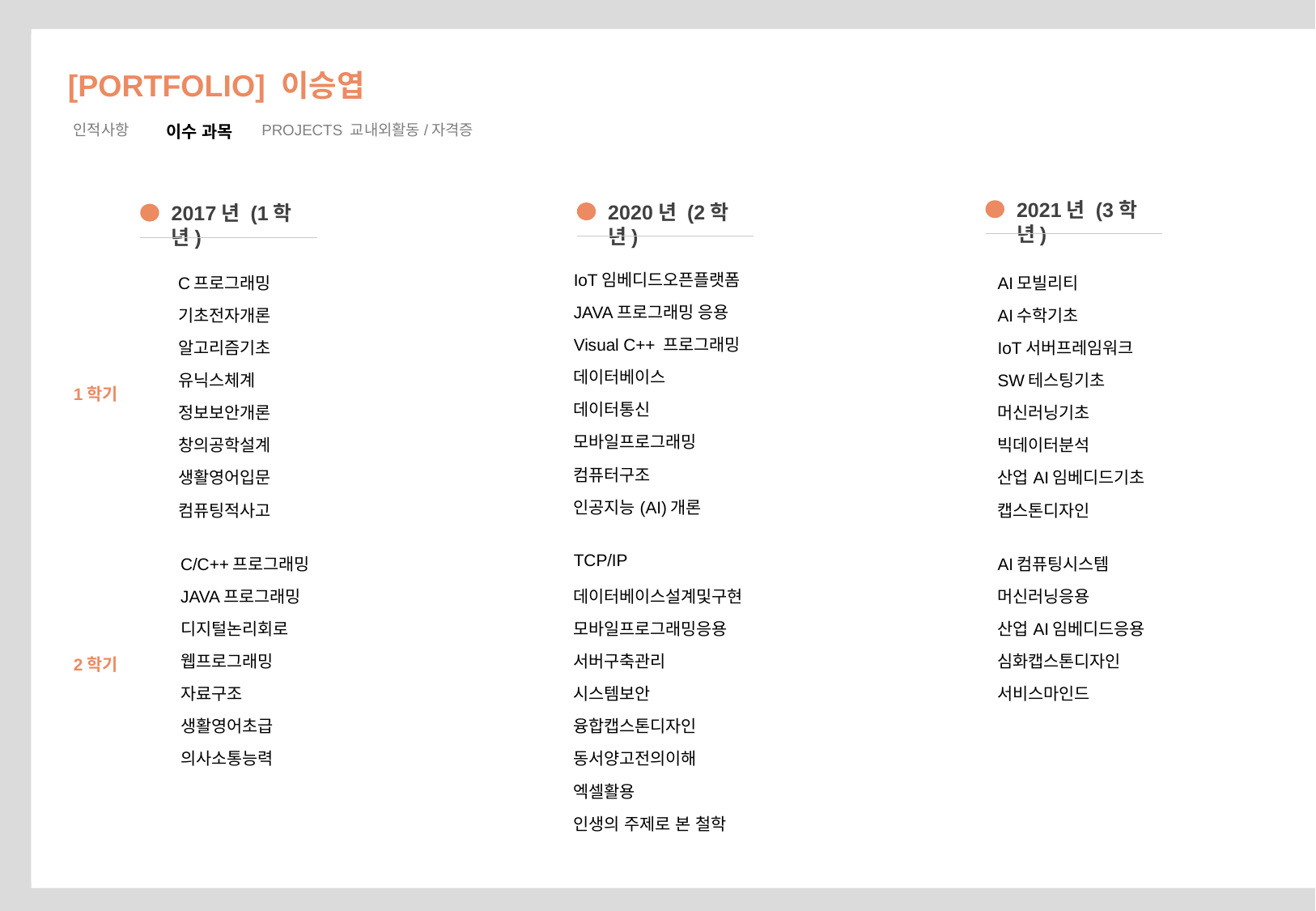

[PORTFOLIO] 이승엽

인적사항
이수 과목
PROJECTS
교내외활동/자격증
2021년 (3학년)

2020년 (2학년)

2017년 (1학년)

| IoT임베디드오픈플랫폼 |
| --- |
| JAVA프로그래밍 응용 |
| Visual C++ 프로그래밍 |
| 데이터베이스 |
| 데이터통신 |
| 모바일프로그래밍 |
| 컴퓨터구조 |
| 인공지능(AI)개론 |
| C프로그래밍 |
| --- |
| 기초전자개론 |
| 알고리즘기초 |
| 유닉스체계 |
| 정보보안개론 |
| 창의공학설계 |
| 생활영어입문 |
| 컴퓨팅적사고 |
| AI모빌리티 |
| --- |
| AI수학기초 |
| IoT서버프레임워크 |
| SW테스팅기초 |
| 머신러닝기초 |
| 빅데이터분석 |
| 산업AI임베디드기초 |
| 캡스톤디자인 |
1학기
| C/C++프로그래밍 |
| --- |
| JAVA프로그래밍 |
| 디지털논리회로 |
| 웹프로그래밍 |
| 자료구조 |
| 생활영어초급 |
| 의사소통능력 |
|  |
| TCP/IP |
| --- |
| 데이터베이스설계및구현 |
| 모바일프로그래밍응용 |
| 서버구축관리 |
| 시스템보안 |
| 융합캡스톤디자인 |
| 동서양고전의이해 |
| 엑셀활용 |
| 인생의 주제로 본 철학 |
| AI컴퓨팅시스템 |
| --- |
| 머신러닝응용 |
| 산업AI임베디드응용 |
| 심화캡스톤디자인 |
| 서비스마인드 |
2학기